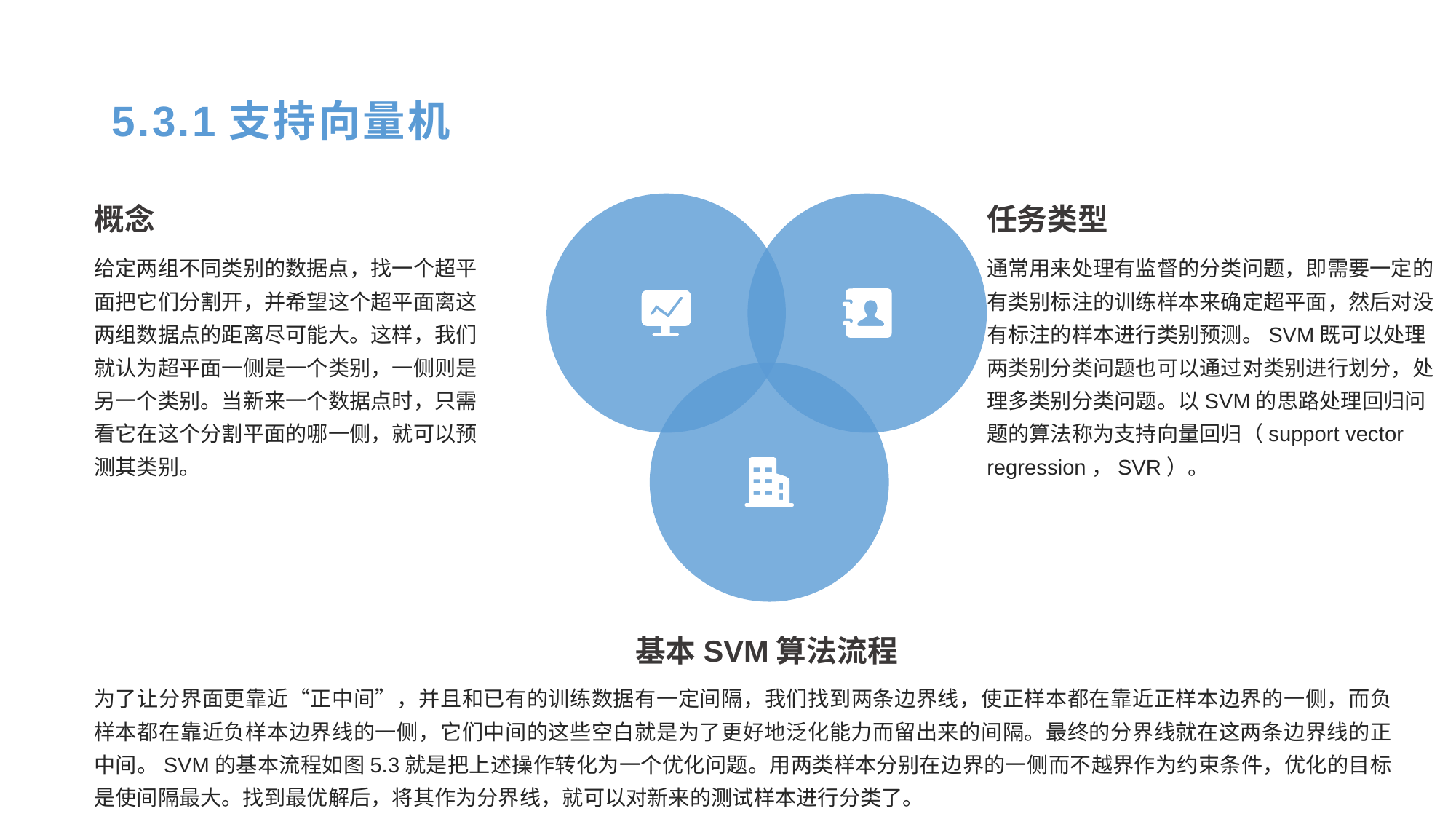

# 5.3.1支持向量机
概念
任务类型

给定两组不同类别的数据点，找一个超平面把它们分割开，并希望这个超平面离这两组数据点的距离尽可能大。这样，我们就认为超平面一侧是一个类别，一侧则是另一个类别。当新来一个数据点时，只需看它在这个分割平面的哪一侧，就可以预测其类别。
通常用来处理有监督的分类问题，即需要一定的有类别标注的训练样本来确定超平面，然后对没有标注的样本进行类别预测。SVM既可以处理两类别分类问题也可以通过对类别进行划分，处理多类别分类问题。以SVM的思路处理回归问题的算法称为支持向量回归（support vector regression，SVR）。

基本SVM算法流程
为了让分界面更靠近“正中间”，并且和已有的训练数据有一定间隔，我们找到两条边界线，使正样本都在靠近正样本边界的一侧，而负样本都在靠近负样本边界线的一侧，它们中间的这些空白就是为了更好地泛化能力而留出来的间隔。最终的分界线就在这两条边界线的正中间。SVM的基本流程如图5.3就是把上述操作转化为一个优化问题。用两类样本分别在边界的一侧而不越界作为约束条件，优化的目标是使间隔最大。找到最优解后，将其作为分界线，就可以对新来的测试样本进行分类了。